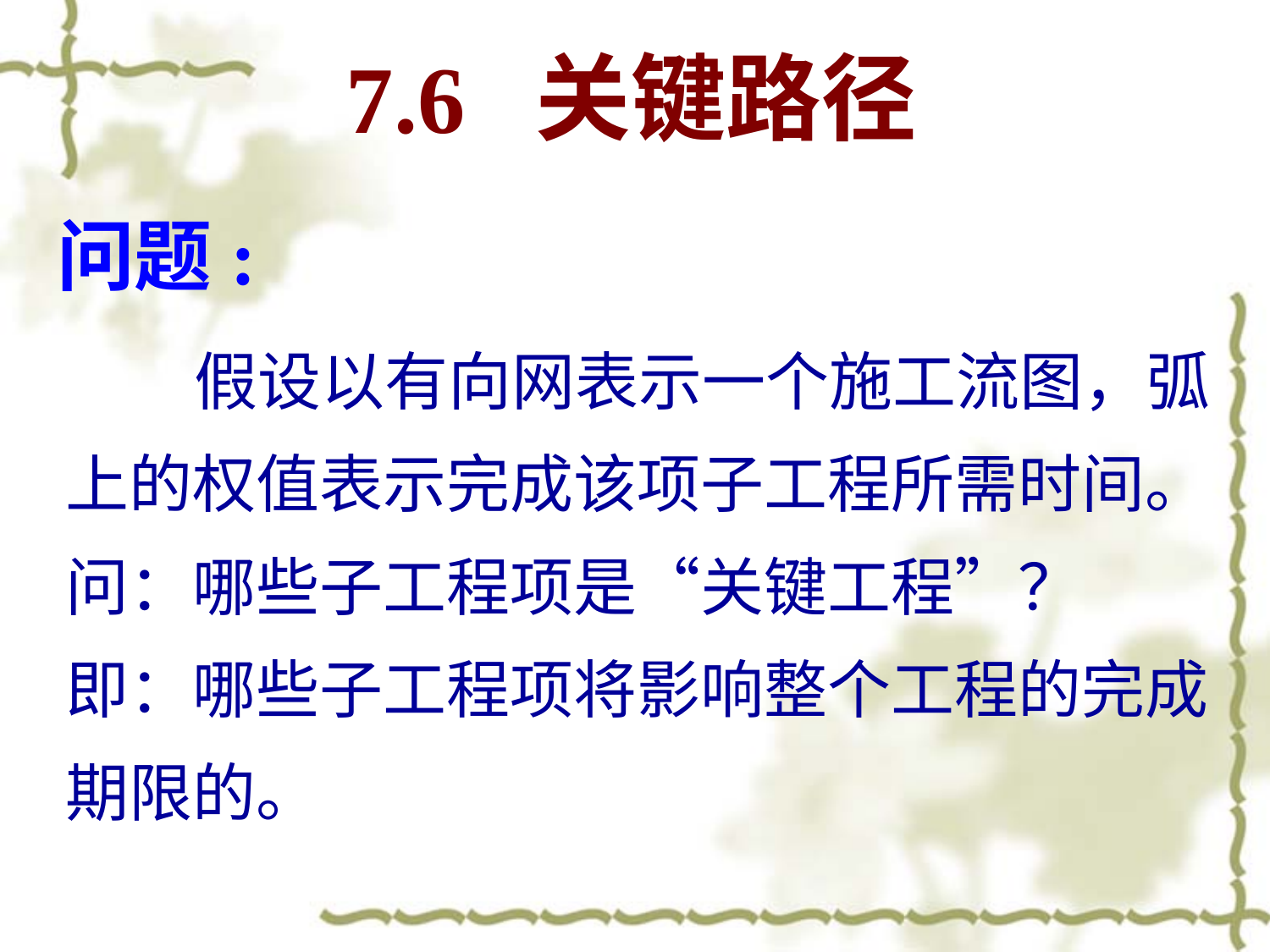

7.6  关键路径
问题:
        假设以有向网表示一个施工流图，弧上的权值表示完成该项子工程所需时间。
问：哪些子工程项是“关键工程”？
即：哪些子工程项将影响整个工程的完成期限的。